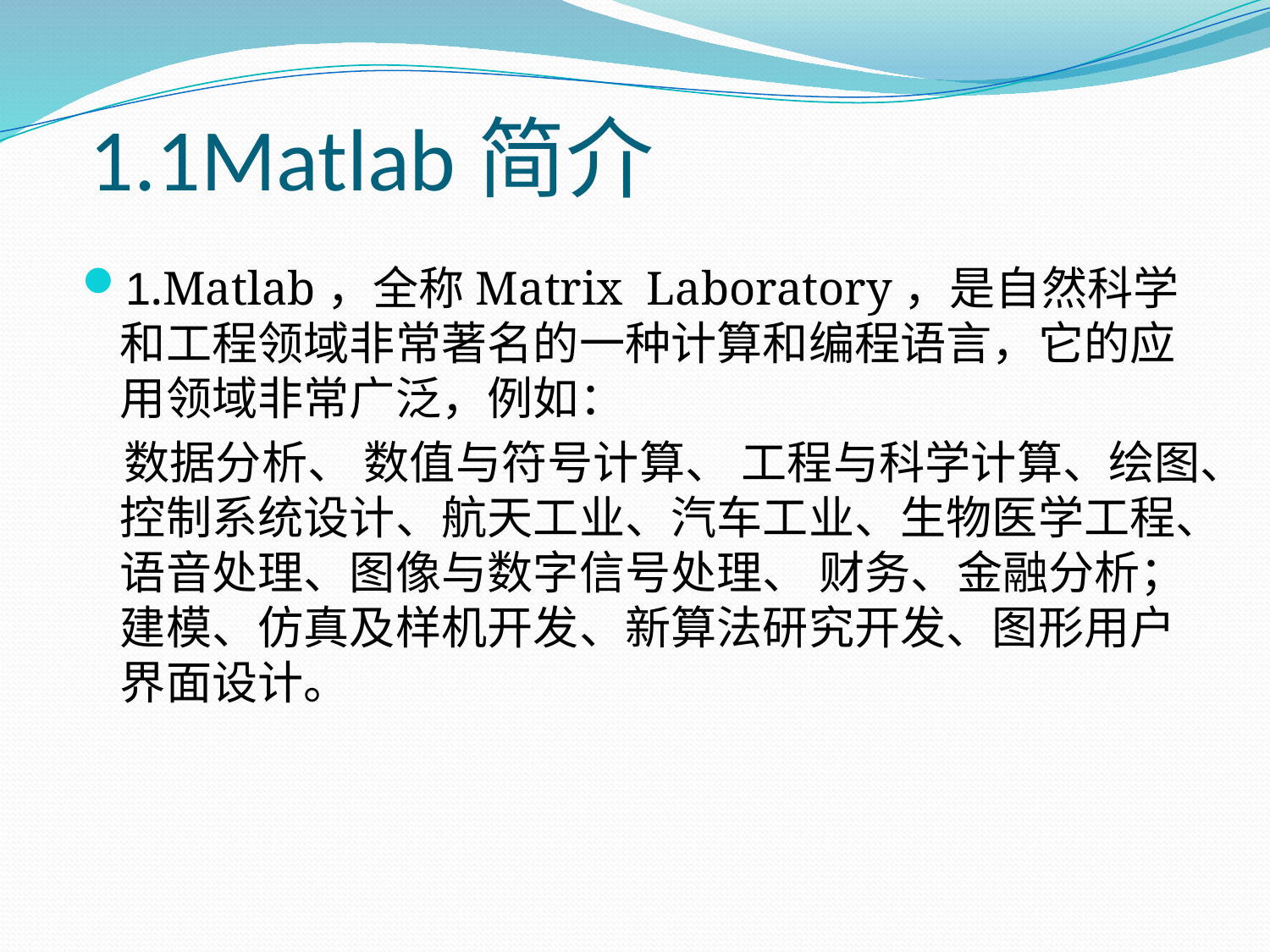

# 1.1Matlab简介

1.Matlab，全称Matrix  Laboratory，是自然科学和工程领域非常著名的一种计算和编程语言，它的应用领域非常广泛，例如：
   数据分析、 数值与符号计算、 工程与科学计算、绘图、控制系统设计、航天工业、汽车工业、生物医学工程、语音处理、图像与数字信号处理、 财务、金融分析；建模、仿真及样机开发、新算法研究开发、图形用户界面设计。